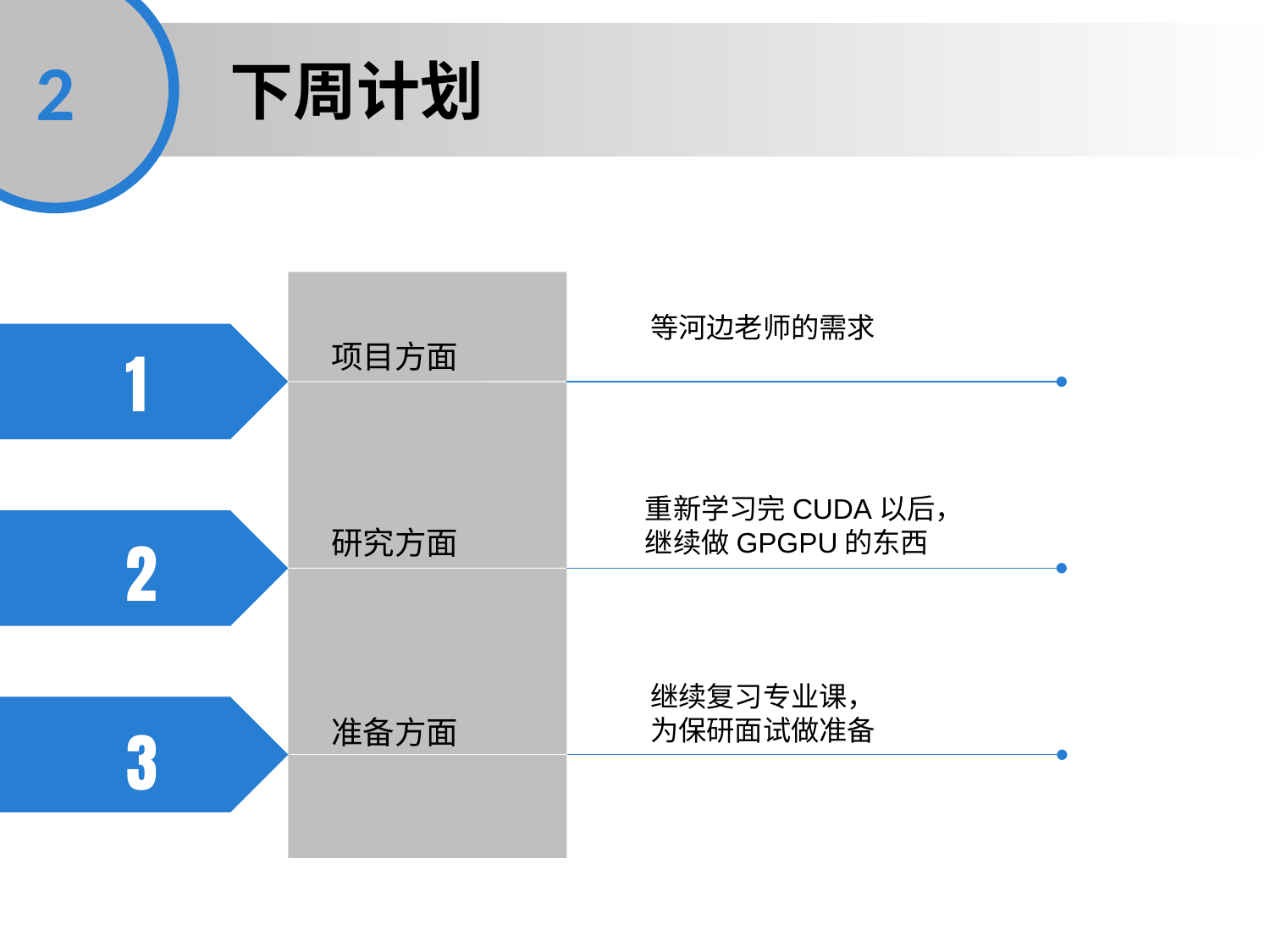

2

下周计划

等河边老师的需求

1
项目方面
重新学习完CUDA以后，
继续做GPGPU的东西

2
研究方面
继续复习专业课，
为保研面试做准备

3
准备方面